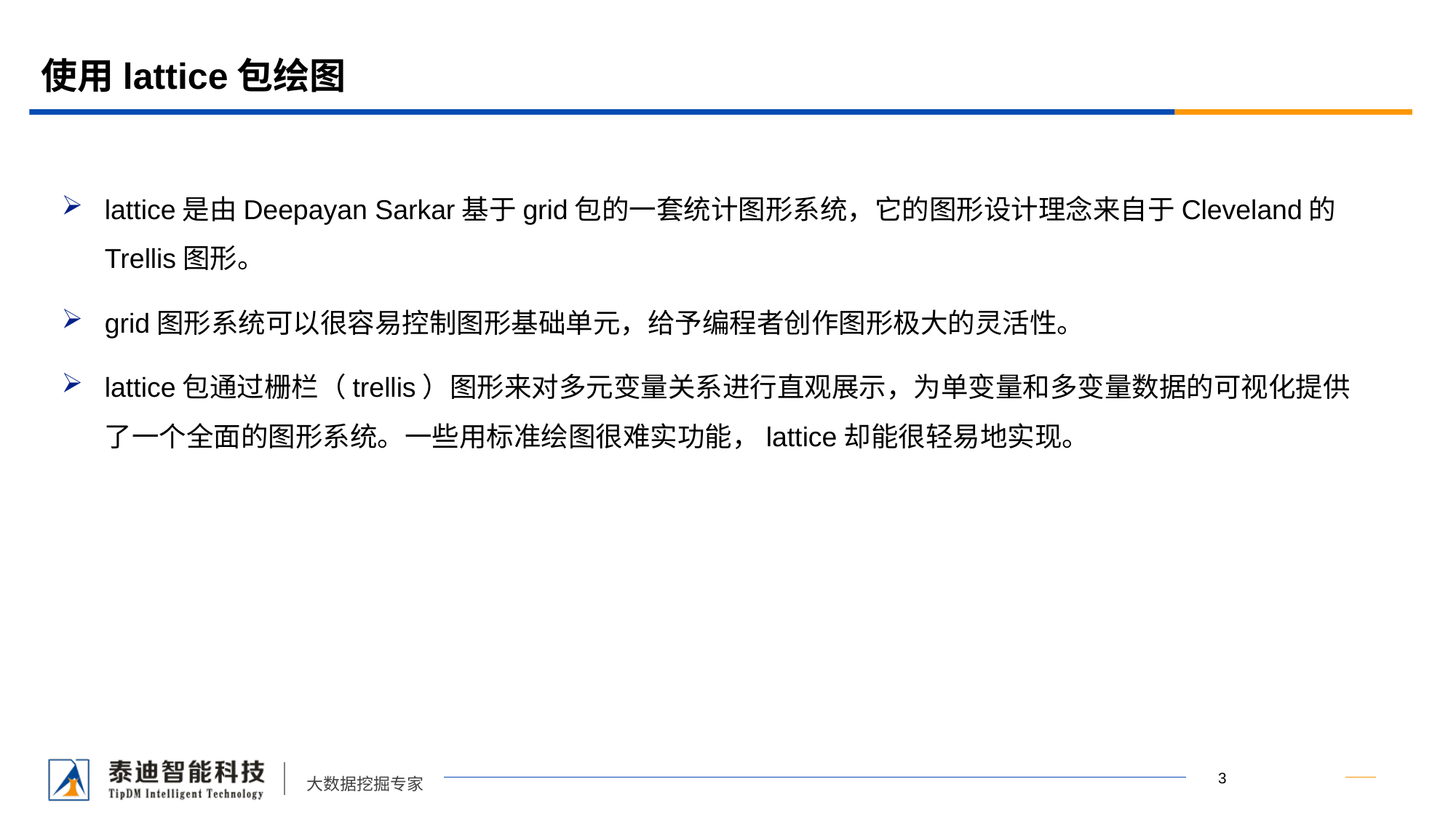

# 使用lattice包绘图
lattice是由Deepayan Sarkar基于grid包的一套统计图形系统，它的图形设计理念来自于Cleveland的Trellis图形。
grid图形系统可以很容易控制图形基础单元，给予编程者创作图形极大的灵活性。
lattice包通过栅栏（trellis）图形来对多元变量关系进行直观展示，为单变量和多变量数据的可视化提供了一个全面的图形系统。一些用标准绘图很难实功能，lattice却能很轻易地实现。